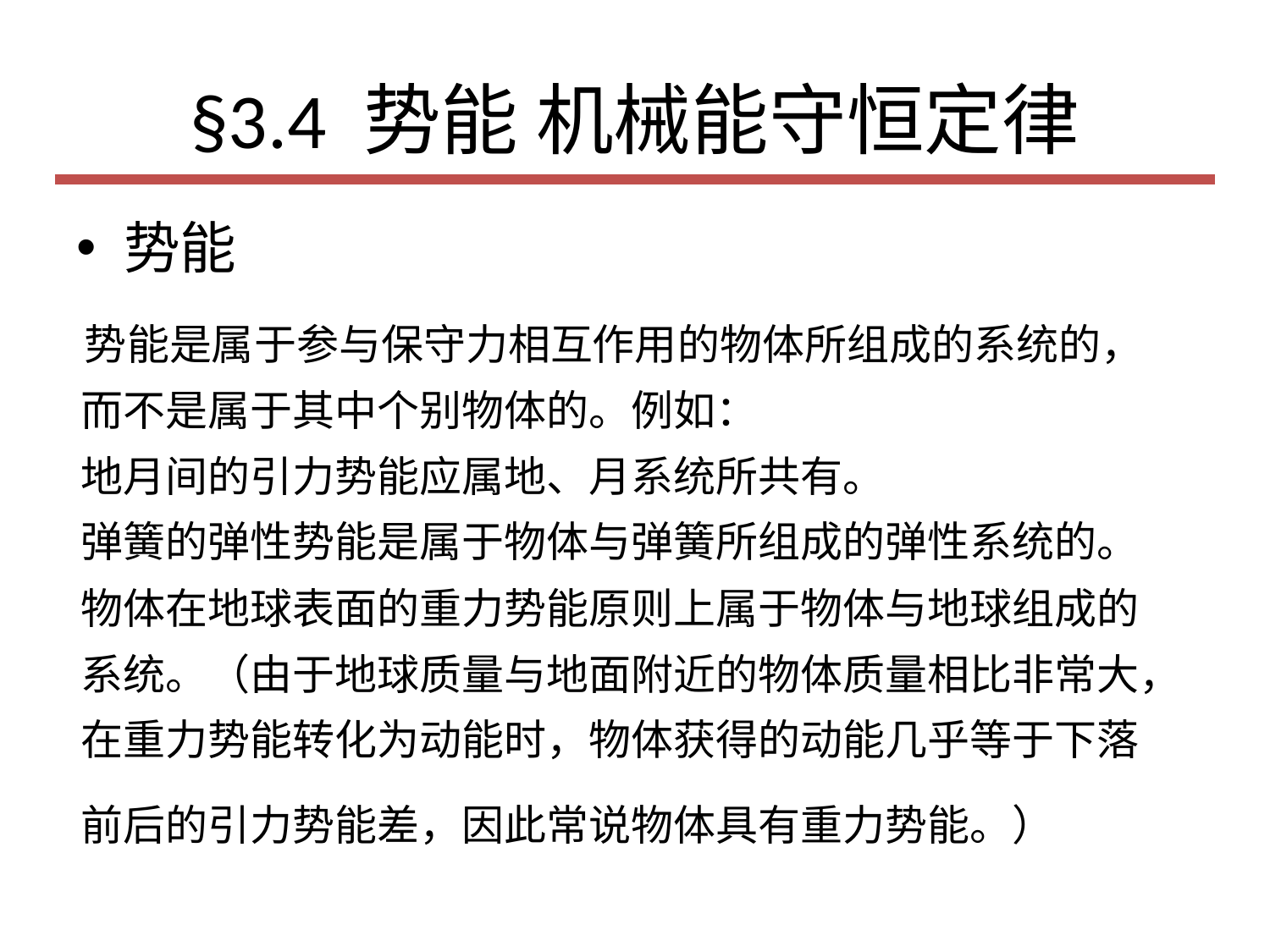

# §3.4 势能 机械能守恒定律
势能
      势能是属于参与保守力相互作用的物体所组成的系统的，而不是属于其中个别物体的。例如：
地月间的引力势能应属地、月系统所共有。
弹簧的弹性势能是属于物体与弹簧所组成的弹性系统的。
物体在地球表面的重力势能原则上属于物体与地球组成的系统。（由于地球质量与地面附近的物体质量相比非常大，在重力势能转化为动能时，物体获得的动能几乎等于下落前后的引力势能差，因此常说物体具有重力势能。）